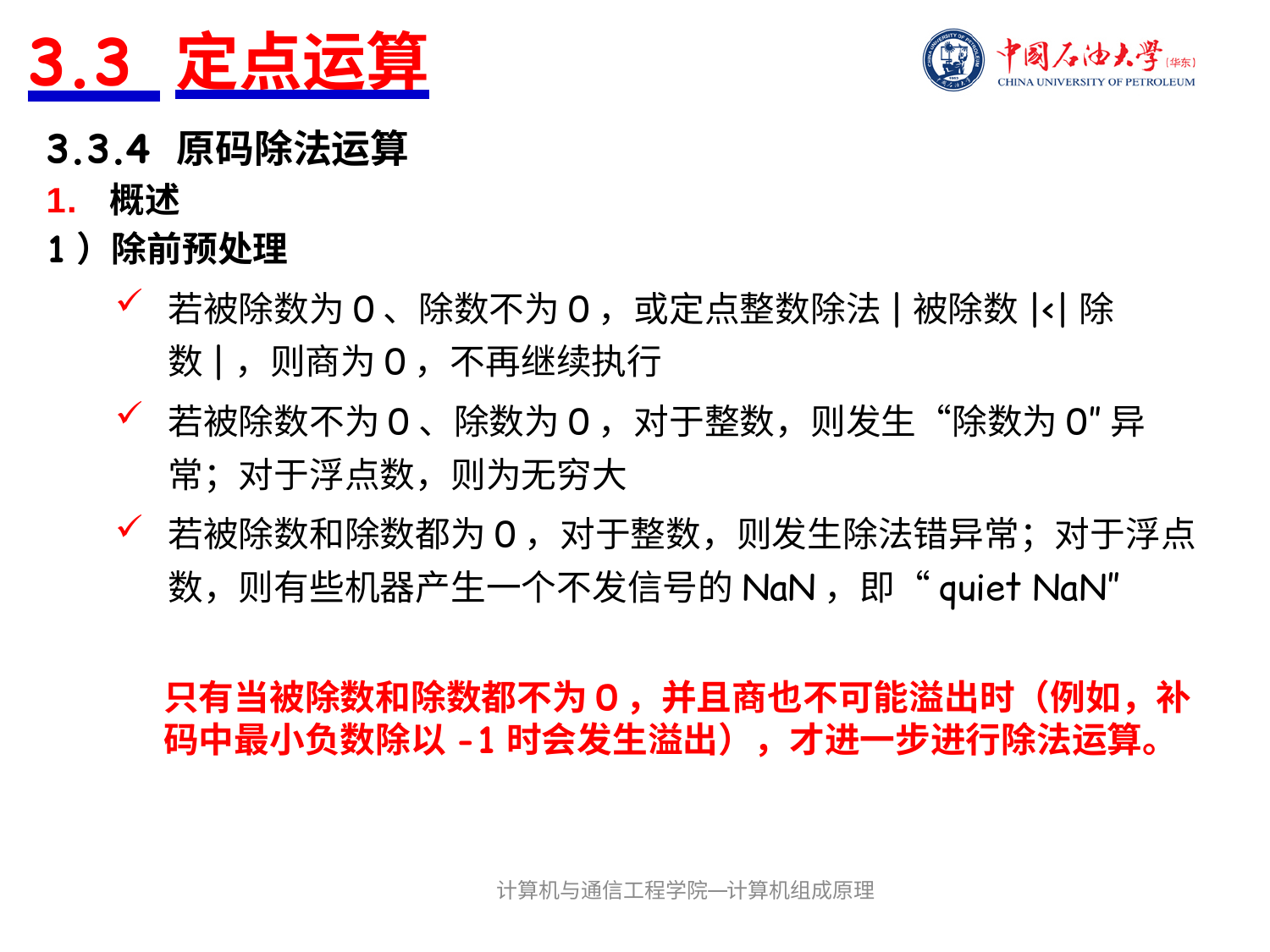

# 3.3 定点运算
3.3.4 原码除法运算
概述
1）除前预处理
若被除数为0、除数不为0，或定点整数除法|被除数|<|除数|，则商为0，不再继续执行
若被除数不为0、除数为0，对于整数，则发生“除数为0”异常；对于浮点数，则为无穷大
若被除数和除数都为0，对于整数，则发生除法错异常；对于浮点数，则有些机器产生一个不发信号的NaN，即“quiet NaN”
只有当被除数和除数都不为0，并且商也不可能溢出时（例如，补码中最小负数除以-1时会发生溢出），才进一步进行除法运算。

70
计算机与通信工程学院—计算机组成原理